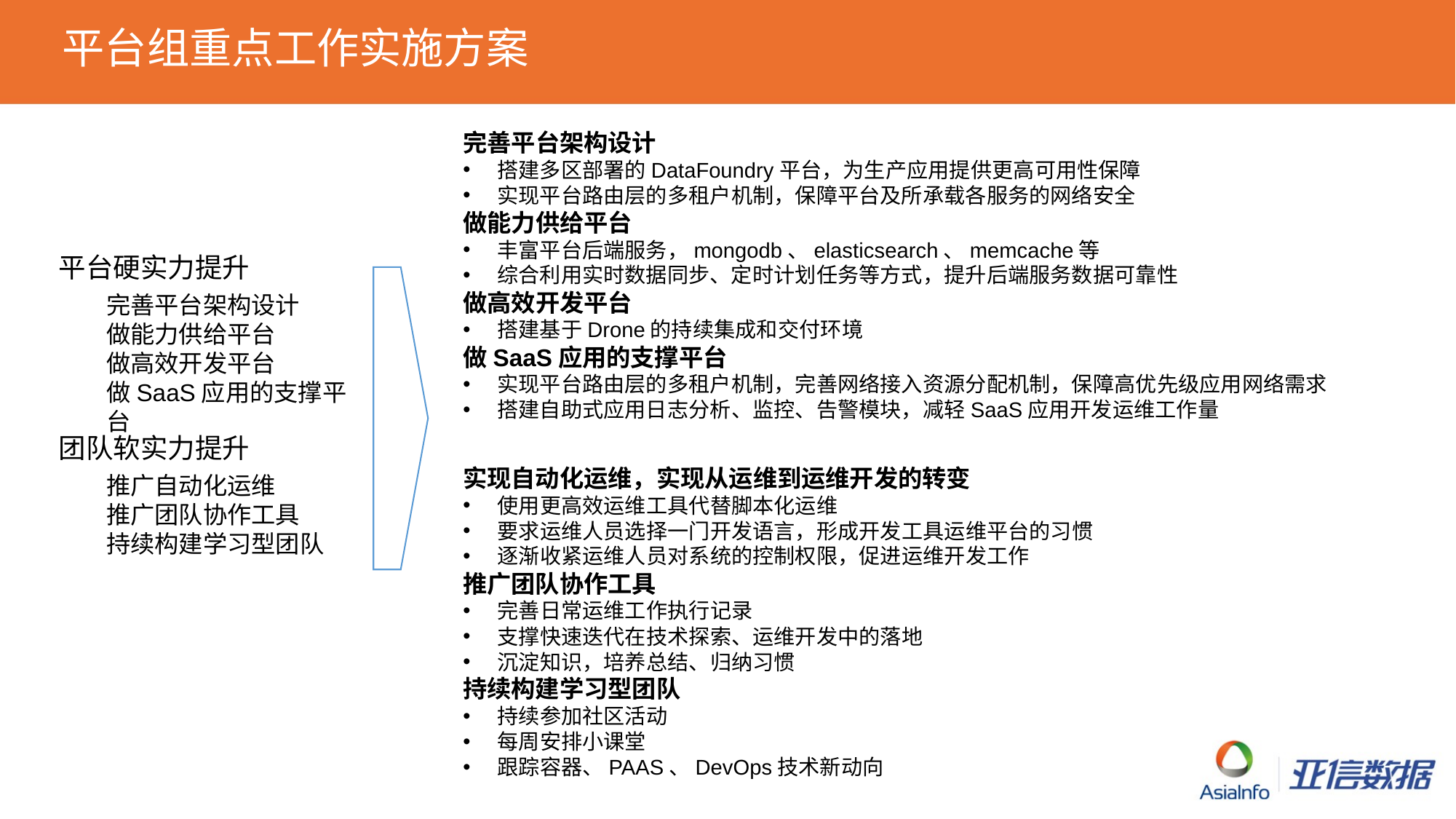

# 平台组重点工作实施方案
完善平台架构设计
搭建多区部署的DataFoundry平台，为生产应用提供更高可用性保障
实现平台路由层的多租户机制，保障平台及所承载各服务的网络安全
做能力供给平台
丰富平台后端服务，mongodb、elasticsearch、memcache等
综合利用实时数据同步、定时计划任务等方式，提升后端服务数据可靠性
做高效开发平台
搭建基于Drone的持续集成和交付环境
做SaaS应用的支撑平台
实现平台路由层的多租户机制，完善网络接入资源分配机制，保障高优先级应用网络需求
搭建自助式应用日志分析、监控、告警模块，减轻SaaS应用开发运维工作量
平台硬实力提升

完善平台架构设计
做能力供给平台
做高效开发平台
做SaaS应用的支撑平台
团队软实力提升
实现自动化运维，实现从运维到运维开发的转变
使用更高效运维工具代替脚本化运维
要求运维人员选择一门开发语言，形成开发工具运维平台的习惯
逐渐收紧运维人员对系统的控制权限，促进运维开发工作
推广团队协作工具
完善日常运维工作执行记录
支撑快速迭代在技术探索、运维开发中的落地
沉淀知识，培养总结、归纳习惯
持续构建学习型团队
持续参加社区活动
每周安排小课堂
跟踪容器、PAAS、DevOps技术新动向
推广自动化运维
推广团队协作工具
持续构建学习型团队